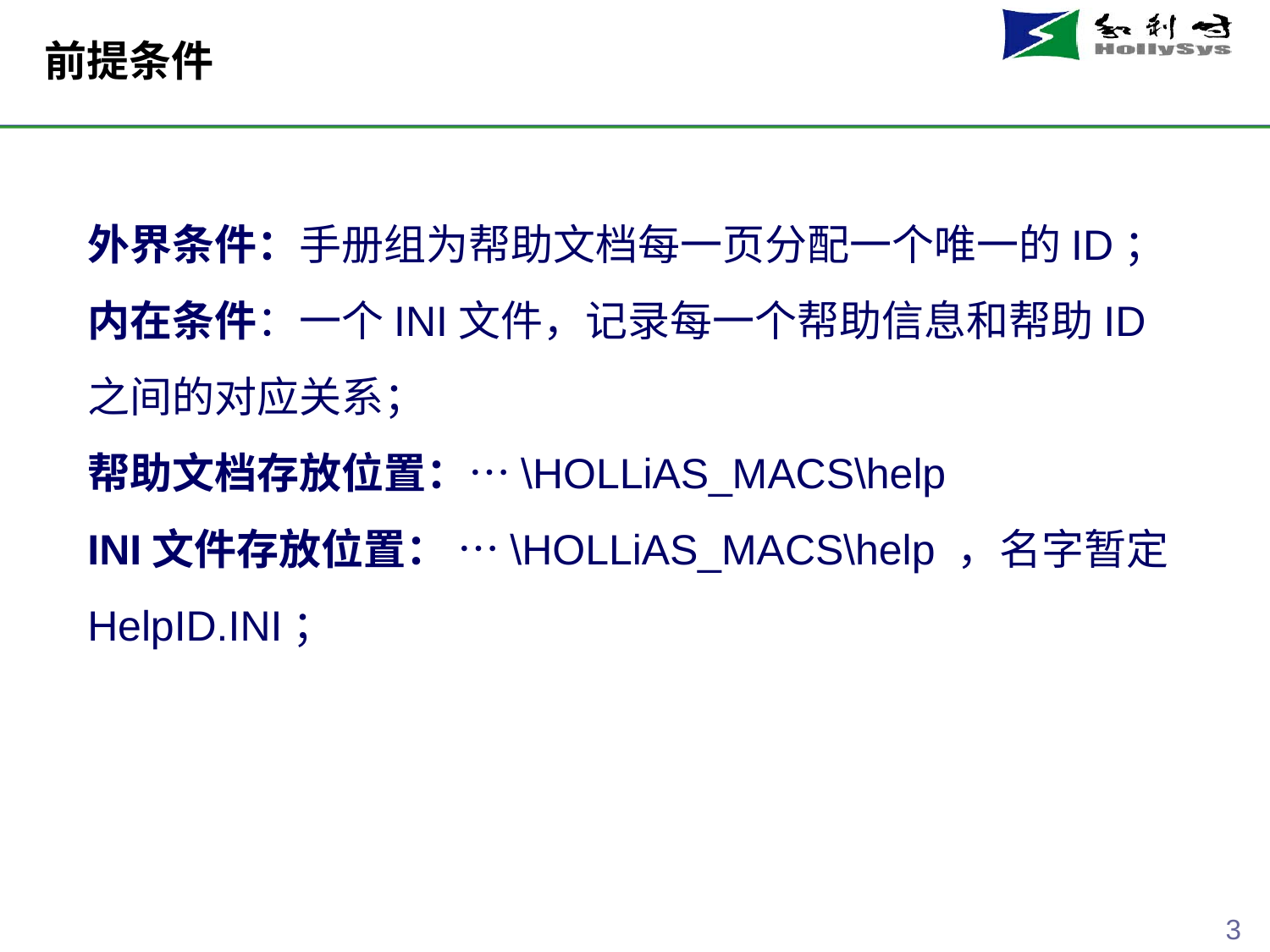

# 前提条件
外界条件：手册组为帮助文档每一页分配一个唯一的ID；
内在条件：一个INI文件，记录每一个帮助信息和帮助ID之间的对应关系；
帮助文档存放位置：…\HOLLiAS_MACS\help
INI文件存放位置： …\HOLLiAS_MACS\help ，名字暂定HelpID.INI；